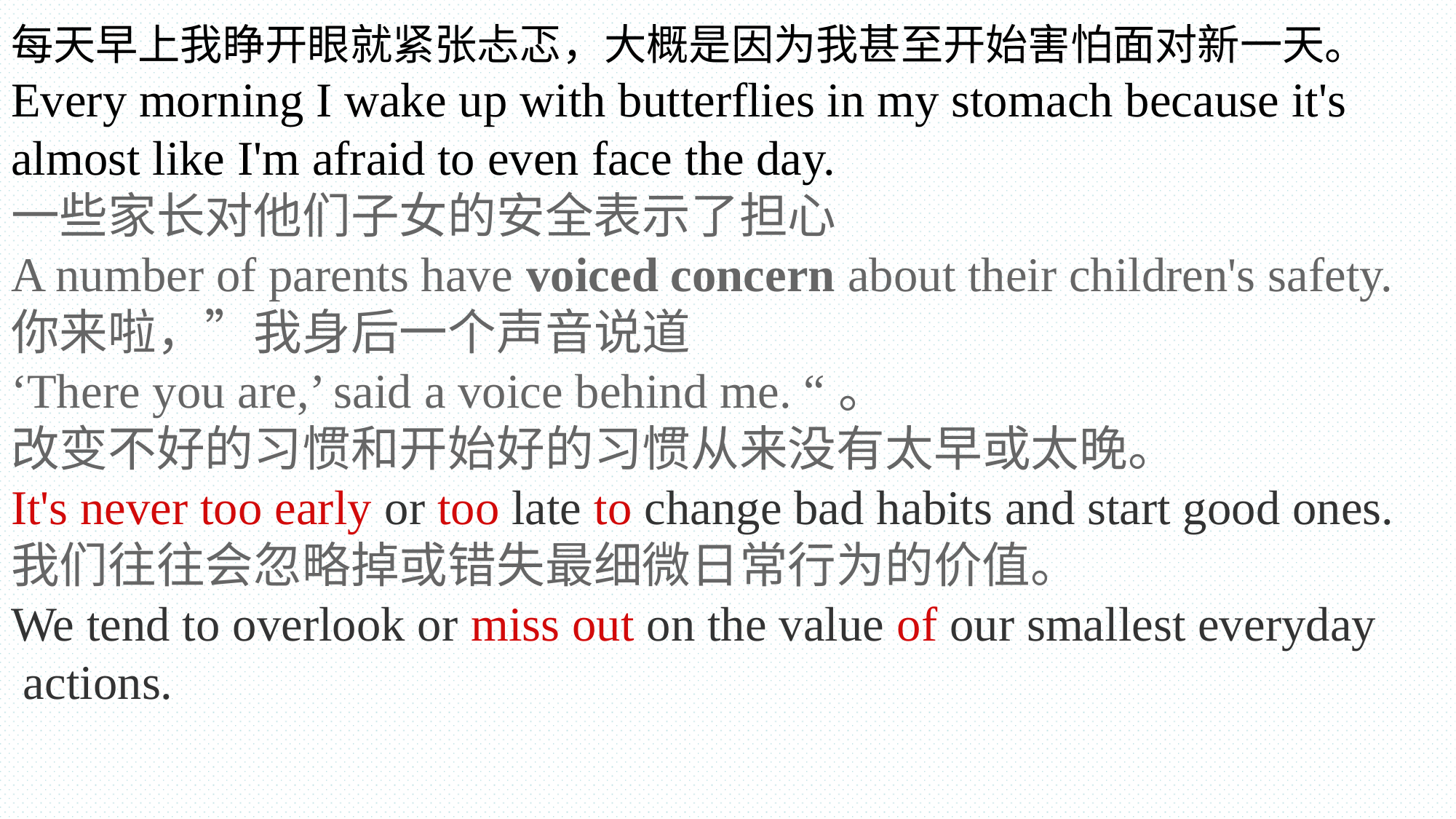

每天早上我睁开眼就紧张忐忑，大概是因为我甚至开始害怕面对新一天。
Every morning I wake up with butterflies in my stomach because it's almost like I'm afraid to even face the day.
一些家长对他们子女的安全表示了担心
A number of parents have voiced concern about their children's safety.
你来啦，”我身后一个声音说道
‘There you are,’ said a voice behind me. “。
改变不好的习惯和开始好的习惯从来没有太早或太晚。
It's never too early or too late to change bad habits and start good ones.
我们往往会忽略掉或错失最细微日常行为的价值。
We tend to overlook or miss out on the value of our smallest everyday
 actions.